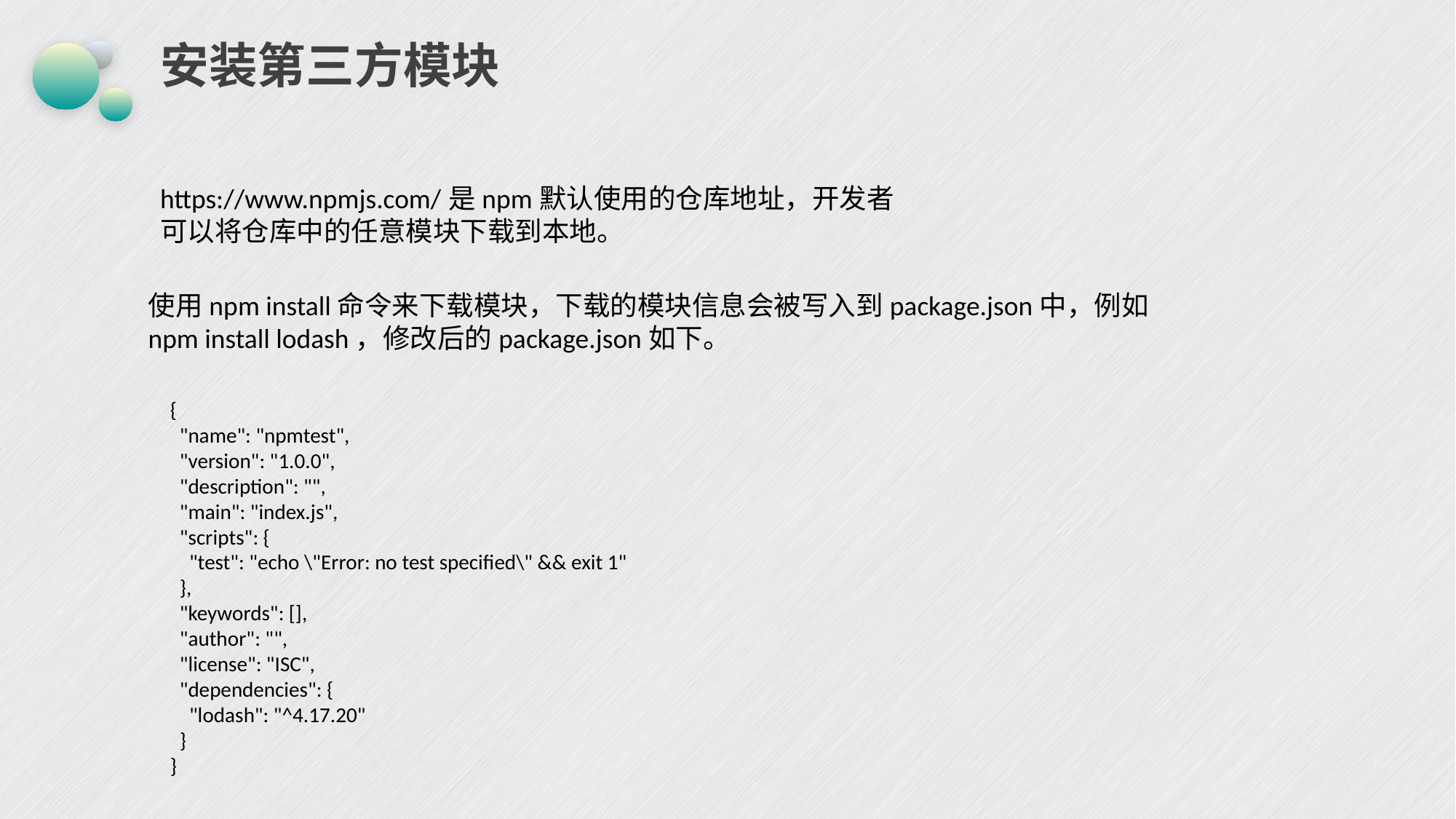

# 安装第三方模块

https://www.npmjs.com/是npm默认使用的仓库地址，开发者可以将仓库中的任意模块下载到本地。
使用npm install命令来下载模块，下载的模块信息会被写入到package.json中，例如
npm install lodash，修改后的package.json如下。
{
  "name": "npmtest",
  "version": "1.0.0",
  "description": "",
  "main": "index.js",
  "scripts": {
    "test": "echo \"Error: no test specified\" && exit 1"
  },
  "keywords": [],
  "author": "",
  "license": "ISC",
  "dependencies": {
    "lodash": "^4.17.20"
  }
}